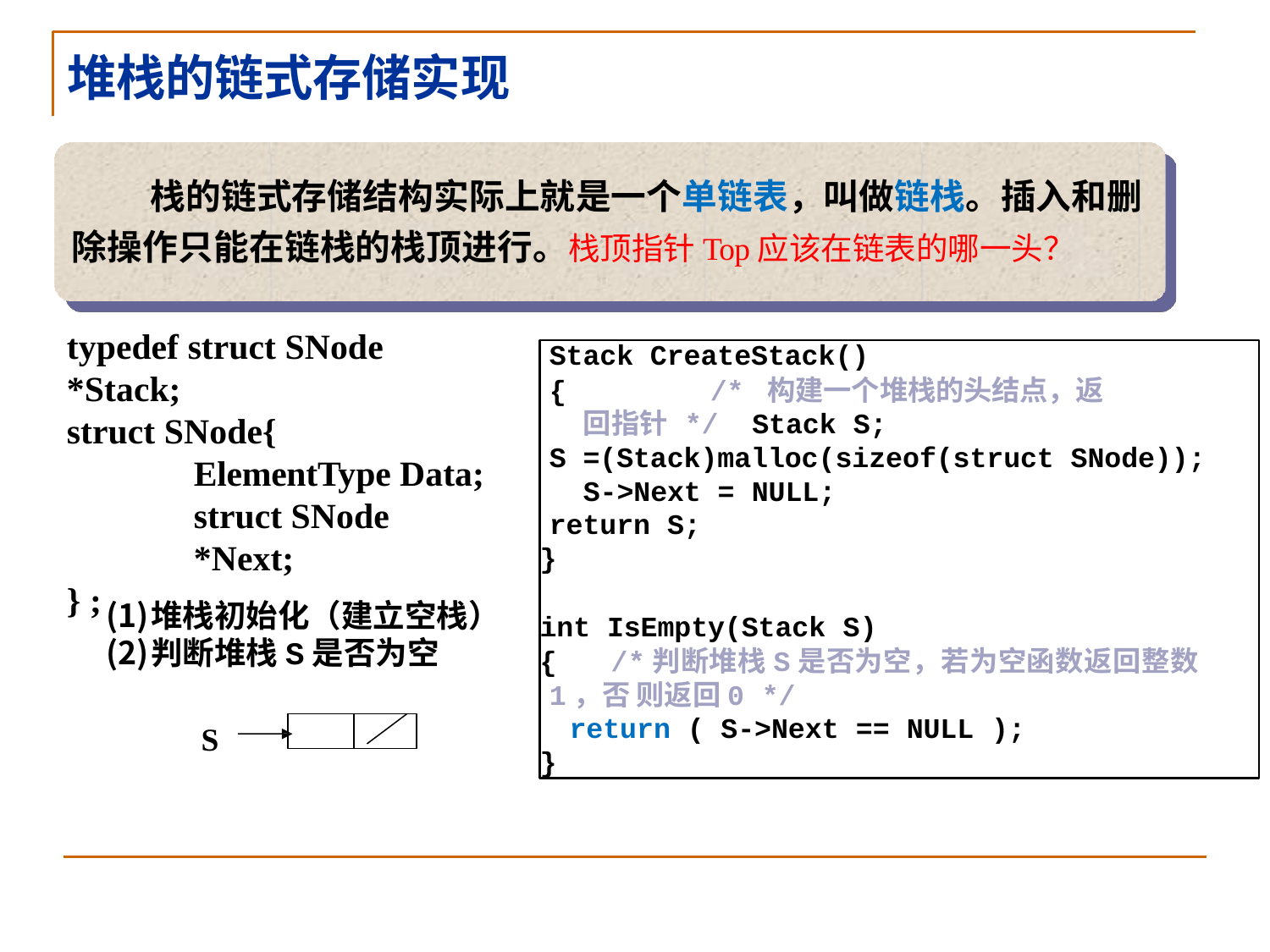

# 堆栈的链式存储实现

栈的链式存储结构实际上就是一个单链表，叫做链栈。插入和删 除操作只能在链栈的栈顶进行。栈顶指针Top应该在链表的哪一头？

typedef struct SNode *Stack;
struct SNode{
ElementType Data;  struct SNode *Next;
} ;
Stack CreateStack()
{		/* 构建一个堆栈的头结点，返回指针 */  Stack S;
S =(Stack)malloc(sizeof(struct SNode));  S->Next = NULL;
return S;
}

int IsEmpty(Stack S)
{	/*判断堆栈S是否为空，若为空函数返回整数1，否 则返回0 */
return ( S->Next == NULL );
}
堆栈初始化（建立空栈）
判断堆栈S是否为空

S